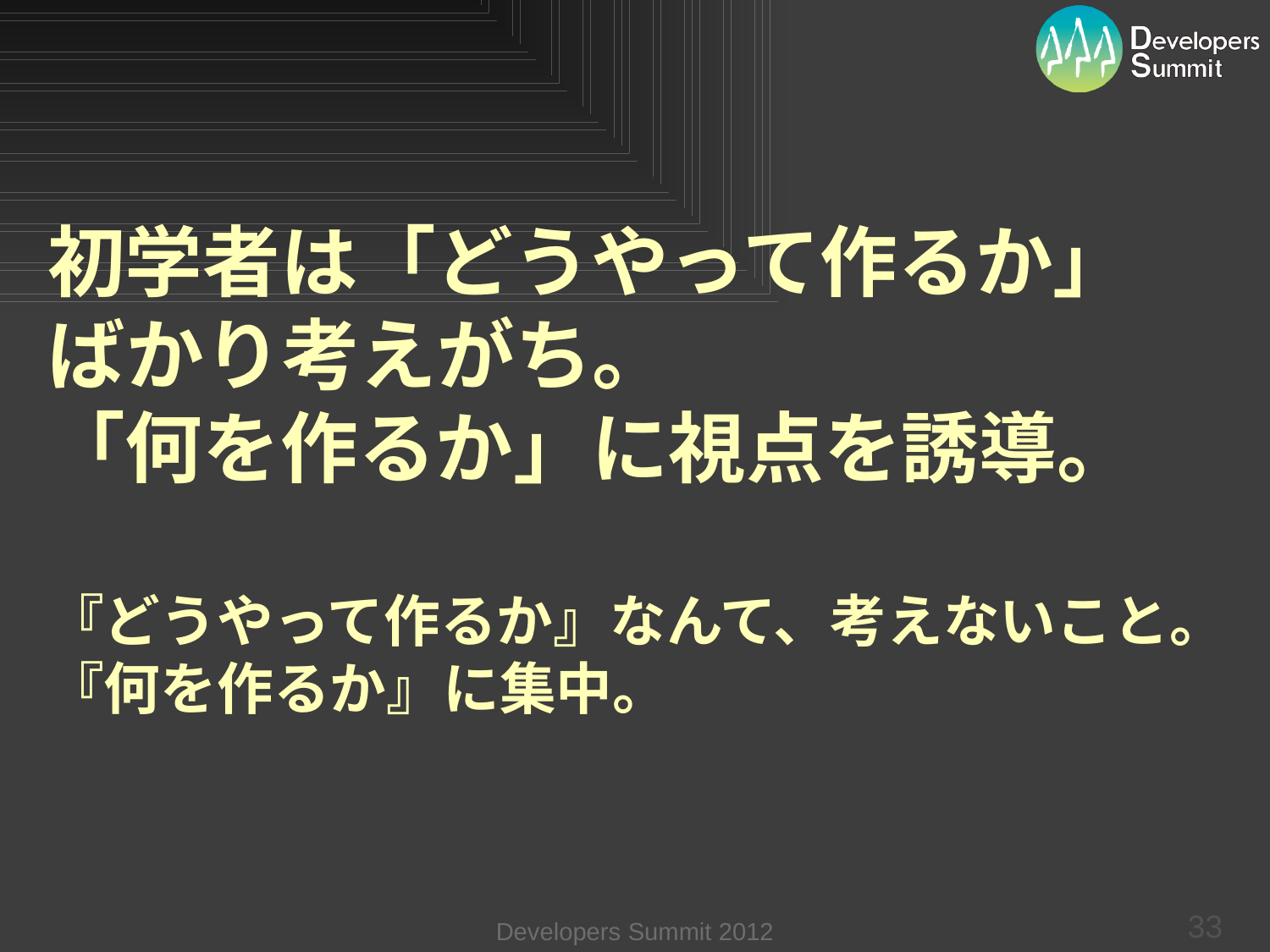

# 初学者は「どうやって作るか」 ばかり考えがち。 「何を作るか」に視点を誘導。 『どうやって作るか』なんて、考えないこと。 『何を作るか』に集中。
33